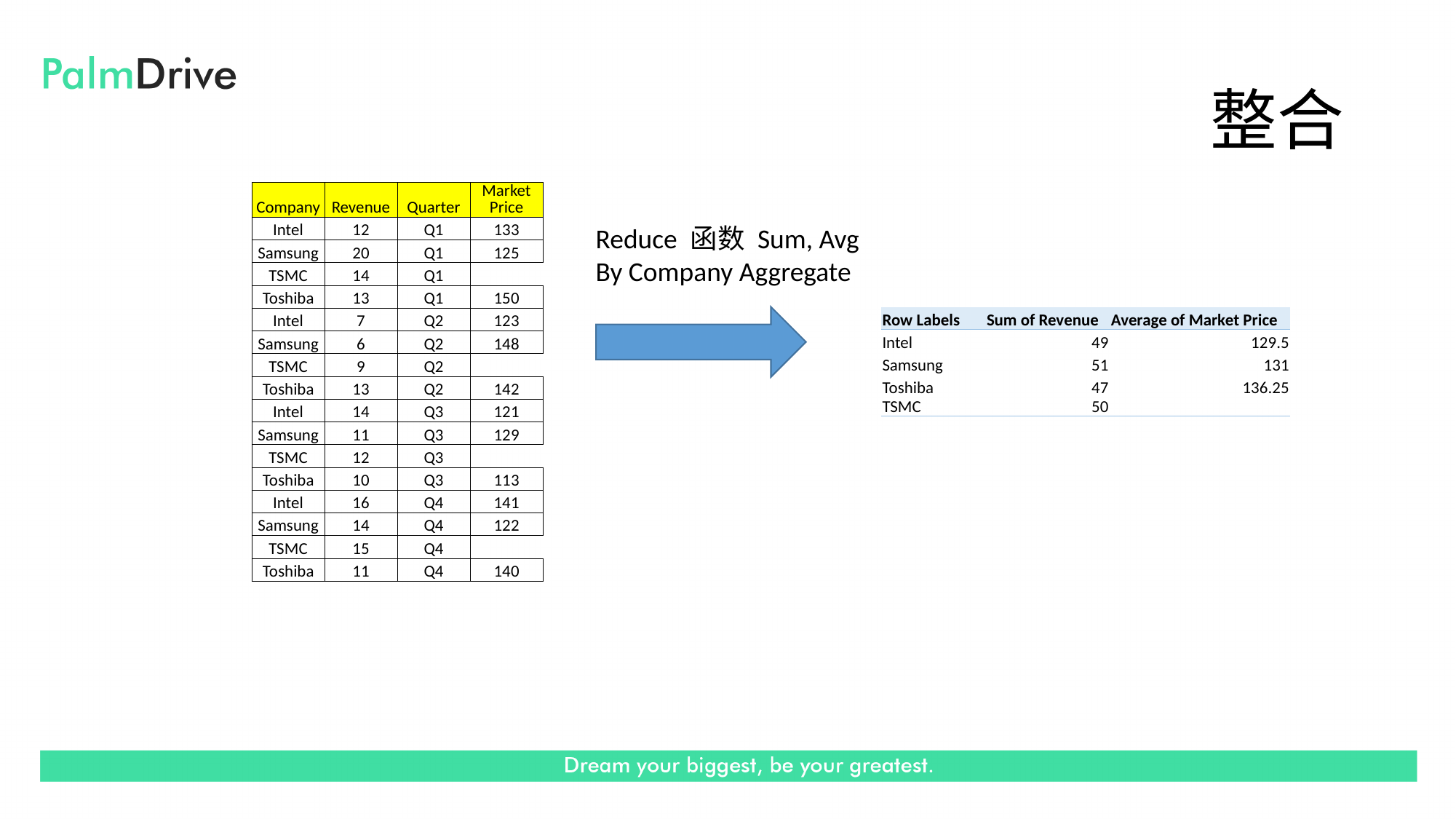

# 整合
| Company | Revenue | Quarter | Market Price |
| --- | --- | --- | --- |
| Intel | 12 | Q1 | 133 |
| Samsung | 20 | Q1 | 125 |
| TSMC | 14 | Q1 |  |
| Toshiba | 13 | Q1 | 150 |
| Intel | 7 | Q2 | 123 |
| Samsung | 6 | Q2 | 148 |
| TSMC | 9 | Q2 |  |
| Toshiba | 13 | Q2 | 142 |
| Intel | 14 | Q3 | 121 |
| Samsung | 11 | Q3 | 129 |
| TSMC | 12 | Q3 |  |
| Toshiba | 10 | Q3 | 113 |
| Intel | 16 | Q4 | 141 |
| Samsung | 14 | Q4 | 122 |
| TSMC | 15 | Q4 |  |
| Toshiba | 11 | Q4 | 140 |
Reduce 函数 Sum, Avg
By Company Aggregate

| Row Labels | Sum of Revenue | Average of Market Price |
| --- | --- | --- |
| Intel | 49 | 129.5 |
| Samsung | 51 | 131 |
| Toshiba | 47 | 136.25 |
| TSMC | 50 |  |